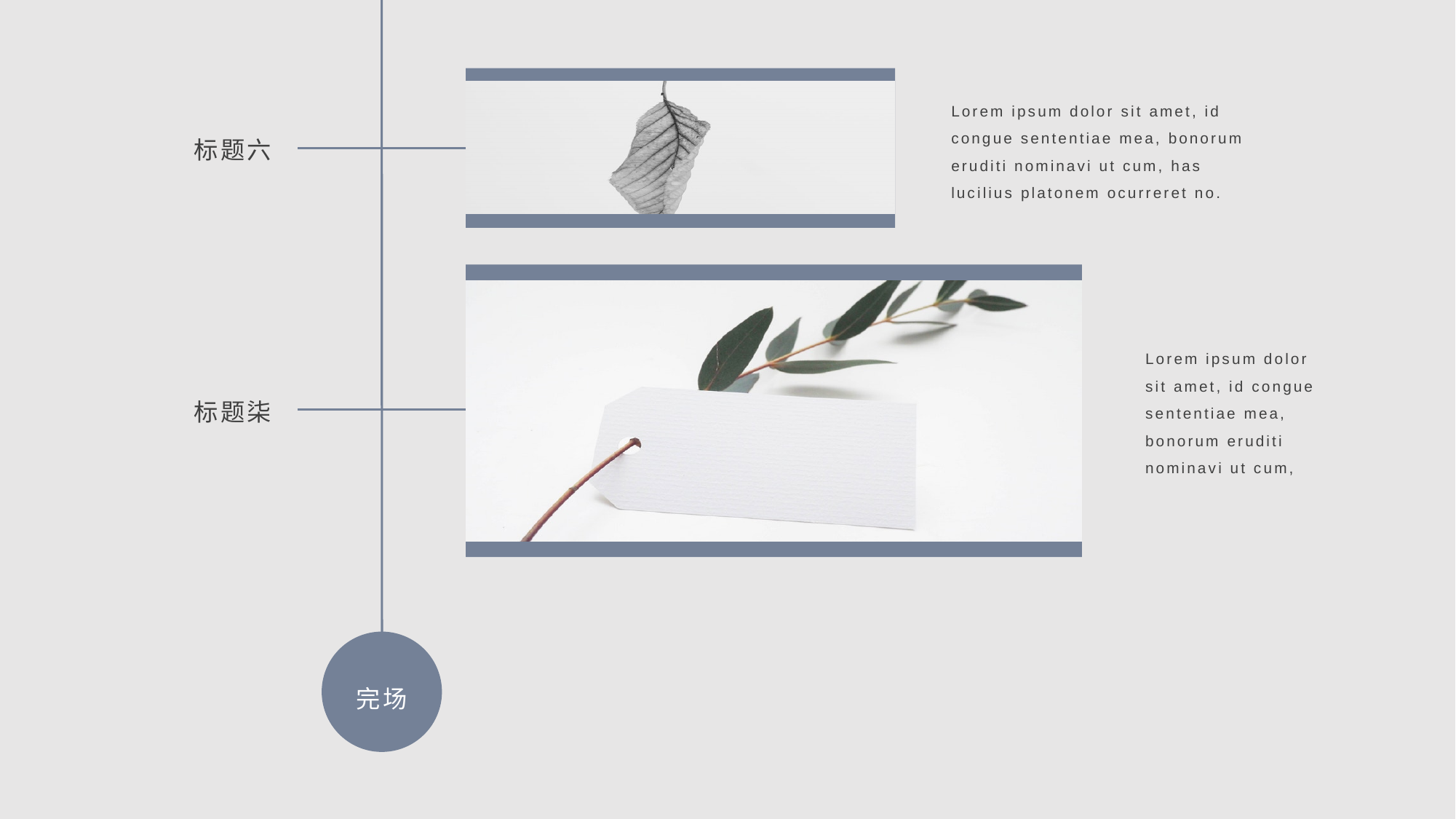

Lorem ipsum dolor sit amet, id congue sententiae mea, bonorum eruditi nominavi ut cum, has lucilius platonem ocurreret no.
标题六

Lorem ipsum dolor sit amet, id congue sententiae mea, bonorum eruditi nominavi ut cum,
标题柒

完场